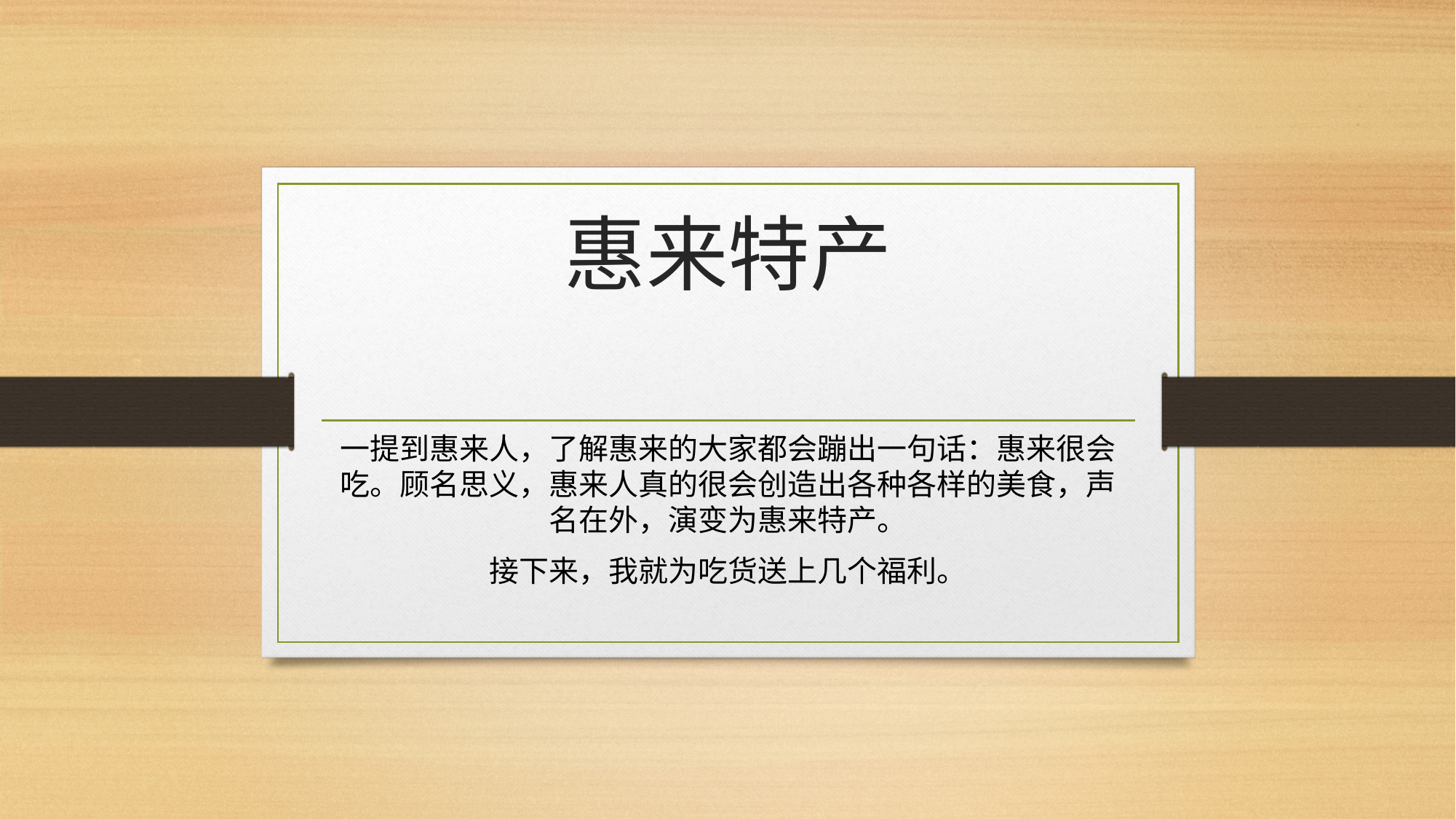

# 惠来特产
一提到惠来人，了解惠来的大家都会蹦出一句话：惠来很会吃。顾名思义，惠来人真的很会创造出各种各样的美食，声名在外，演变为惠来特产。
接下来，我就为吃货送上几个福利。